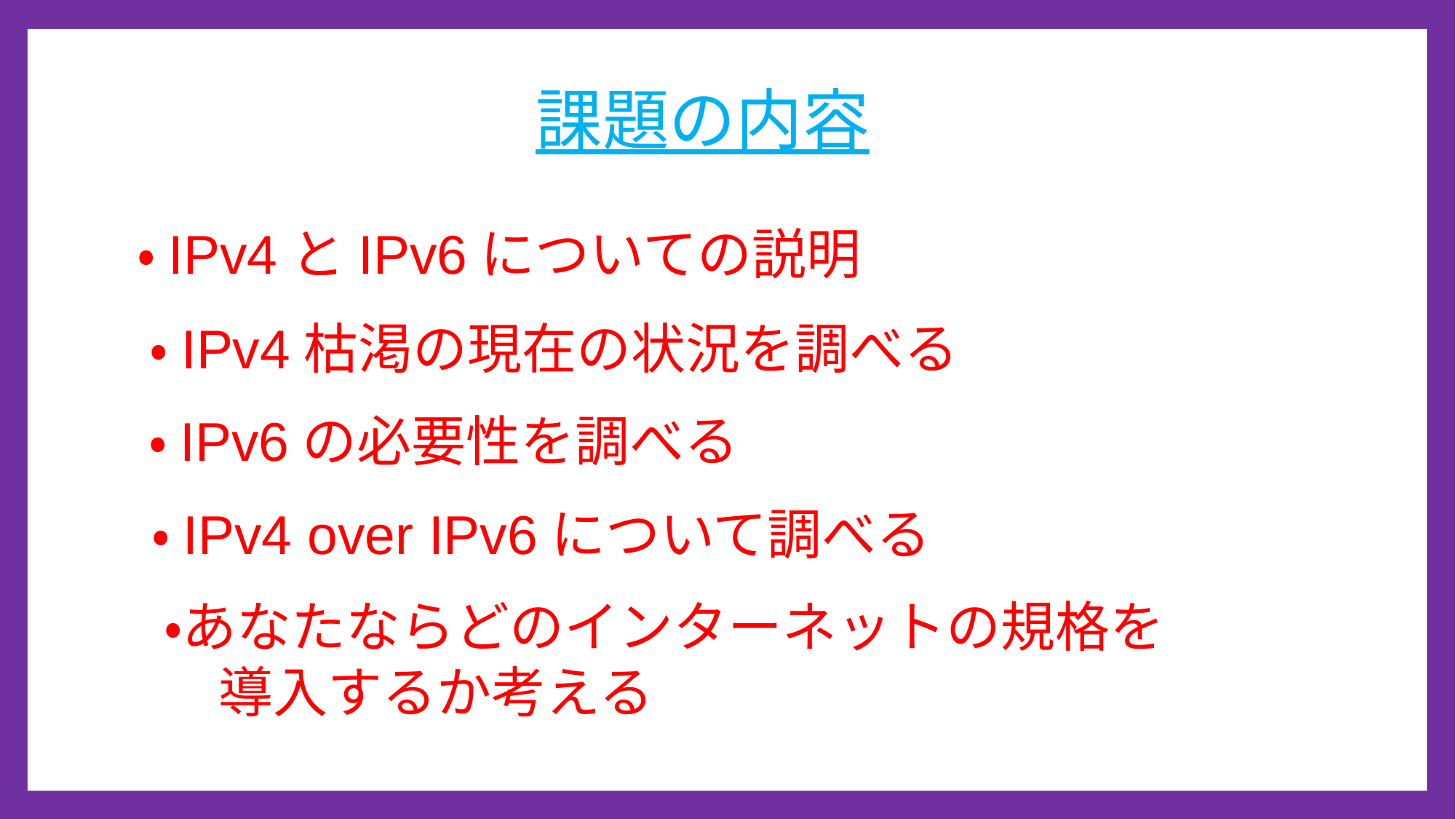

課題の内容
・IPv4とIPv6についての説明
・IPv4枯渇の現在の状況を調べる
・IPv6の必要性を調べる
・IPv4 over IPv6について調べる
・あなたならどのインターネットの規格を
　導入するか考える